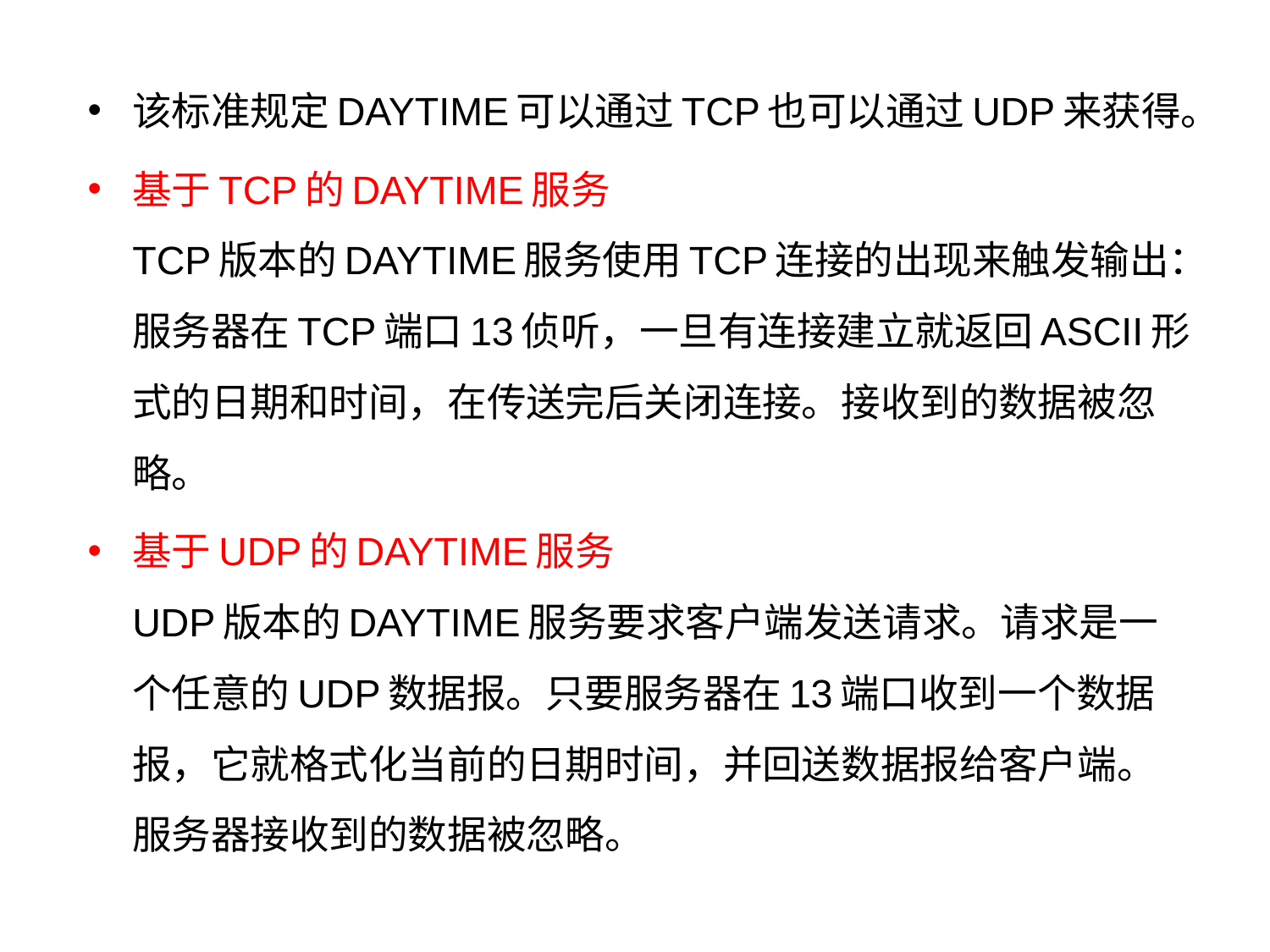

该标准规定DAYTIME可以通过TCP也可以通过UDP来获得。
基于TCP的DAYTIME服务
TCP版本的DAYTIME服务使用TCP连接的出现来触发输出：服务器在TCP端口13侦听，一旦有连接建立就返回ASCII形式的日期和时间，在传送完后关闭连接。接收到的数据被忽略。
基于UDP的DAYTIME服务
UDP版本的DAYTIME服务要求客户端发送请求。请求是一个任意的UDP数据报。只要服务器在13端口收到一个数据报，它就格式化当前的日期时间，并回送数据报给客户端。服务器接收到的数据被忽略。